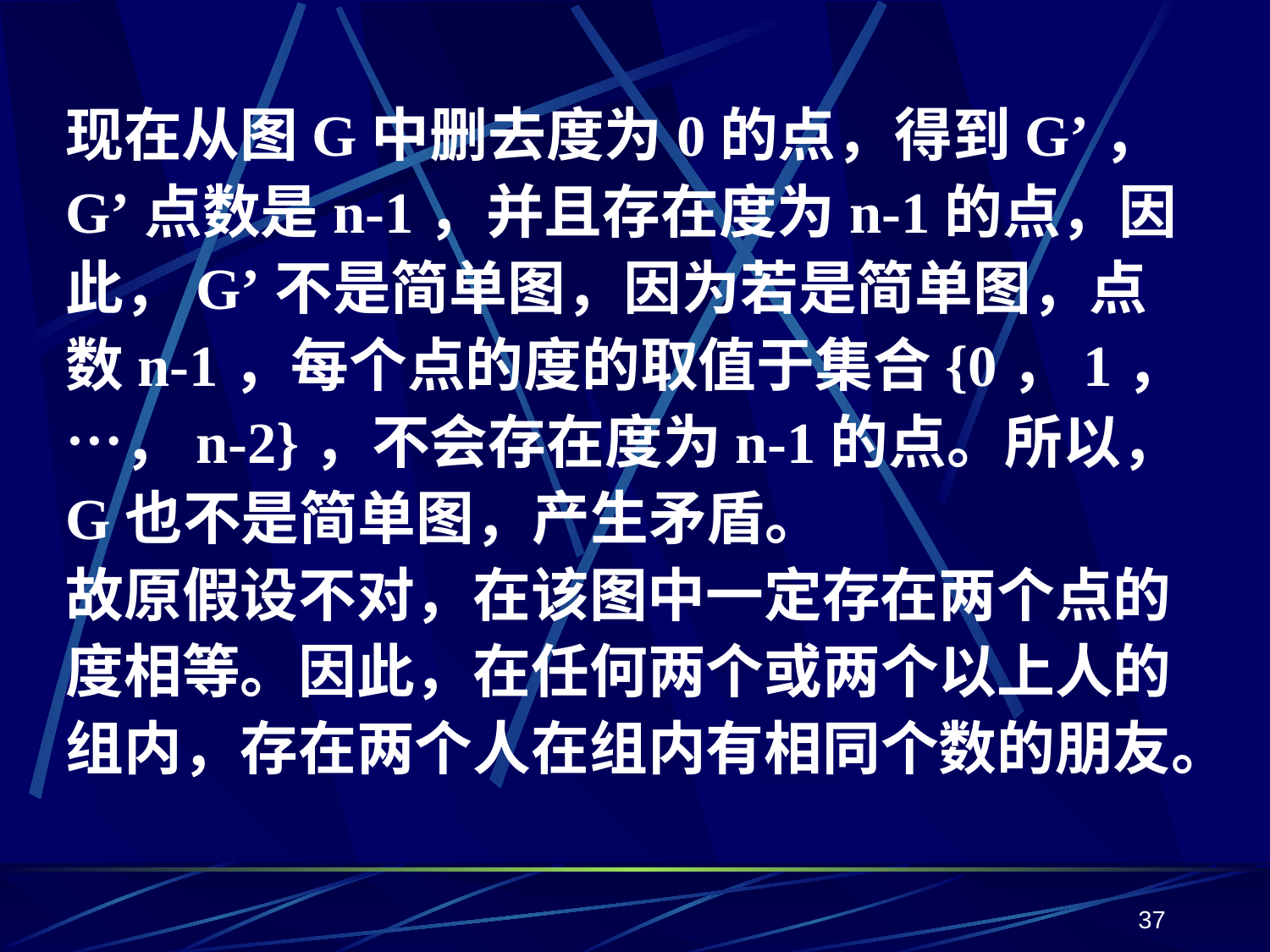

现在从图G中删去度为0的点，得到G’， G’点数是n-1，并且存在度为n-1的点，因此，G’不是简单图，因为若是简单图，点数n-1，每个点的度的取值于集合{0，1，…，n-2}，不会存在度为n-1的点。所以，G也不是简单图，产生矛盾。
故原假设不对，在该图中一定存在两个点的度相等。因此，在任何两个或两个以上人的组内，存在两个人在组内有相同个数的朋友。

37